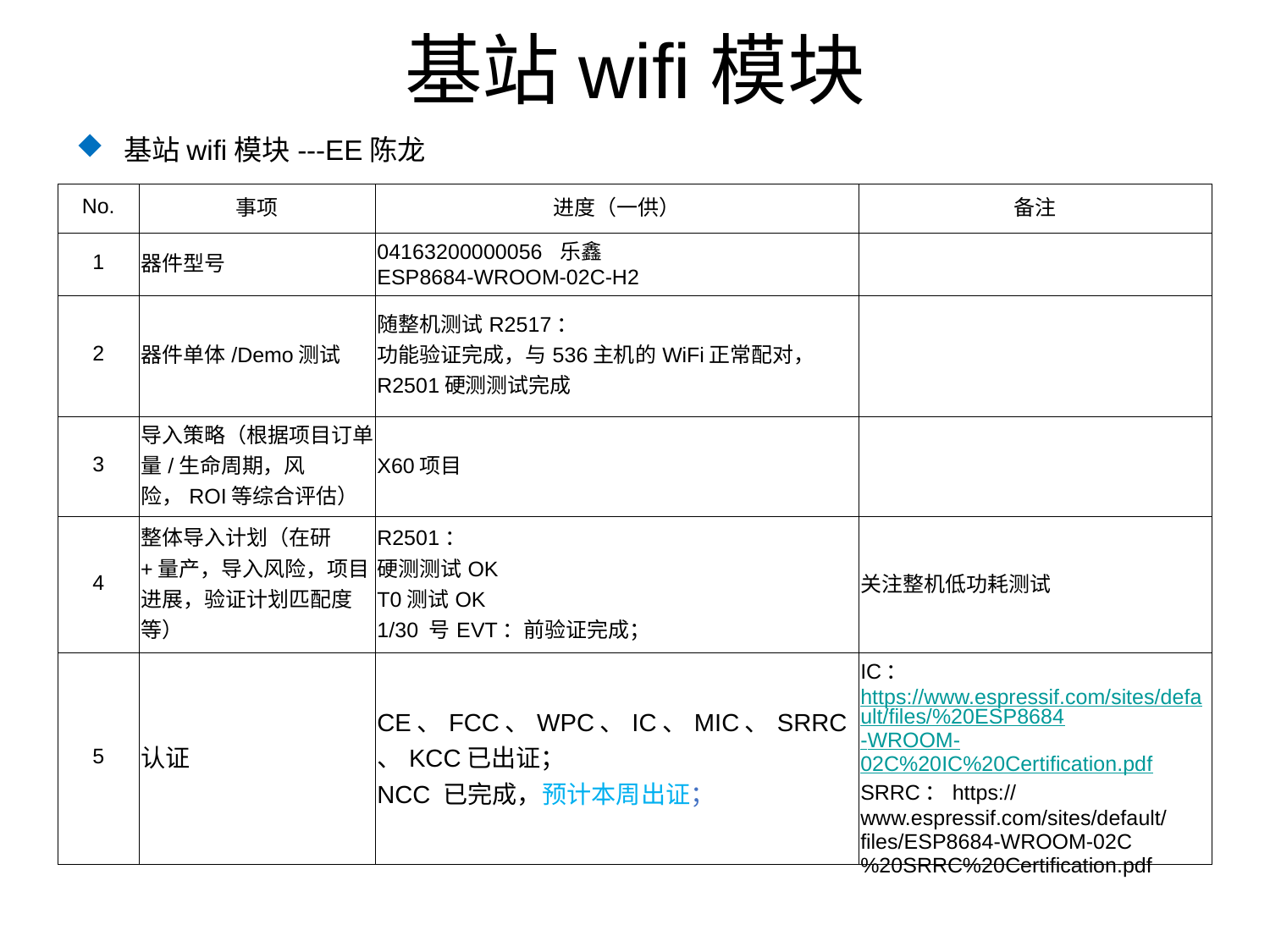

# 基站wifi模块
基站wifi模块---EE陈龙
| No. | 事项 | 进度（一供） | 备注 |
| --- | --- | --- | --- |
| 1 | 器件型号 | 04163200000056 乐鑫 ESP8684-WROOM-02C-H2 |  |
| 2 | 器件单体/Demo测试 | 随整机测试R2517： 功能验证完成，与536主机的WiFi正常配对， R2501硬测测试完成 |  |
| 3 | 导入策略（根据项目订单量/生命周期，风险，ROI等综合评估） | X60项目 |  |
| 4 | 整体导入计划（在研+量产，导入风险，项目进展，验证计划匹配度等） | R2501： 硬测测试OK T0测试OK 1/30 号EVT：前验证完成； | 关注整机低功耗测试 |
| 5 | 认证 | CE、FCC、WPC、IC、MIC、SRRC、KCC已出证； NCC 已完成，预计本周出证； | IC：https://www.espressif.com/sites/default/files/%20ESP8684-WROOM-02C%20IC%20Certification.pdf SRRC：https://www.espressif.com/sites/default/files/ESP8684-WROOM-02C%20SRRC%20Certification.pdf |